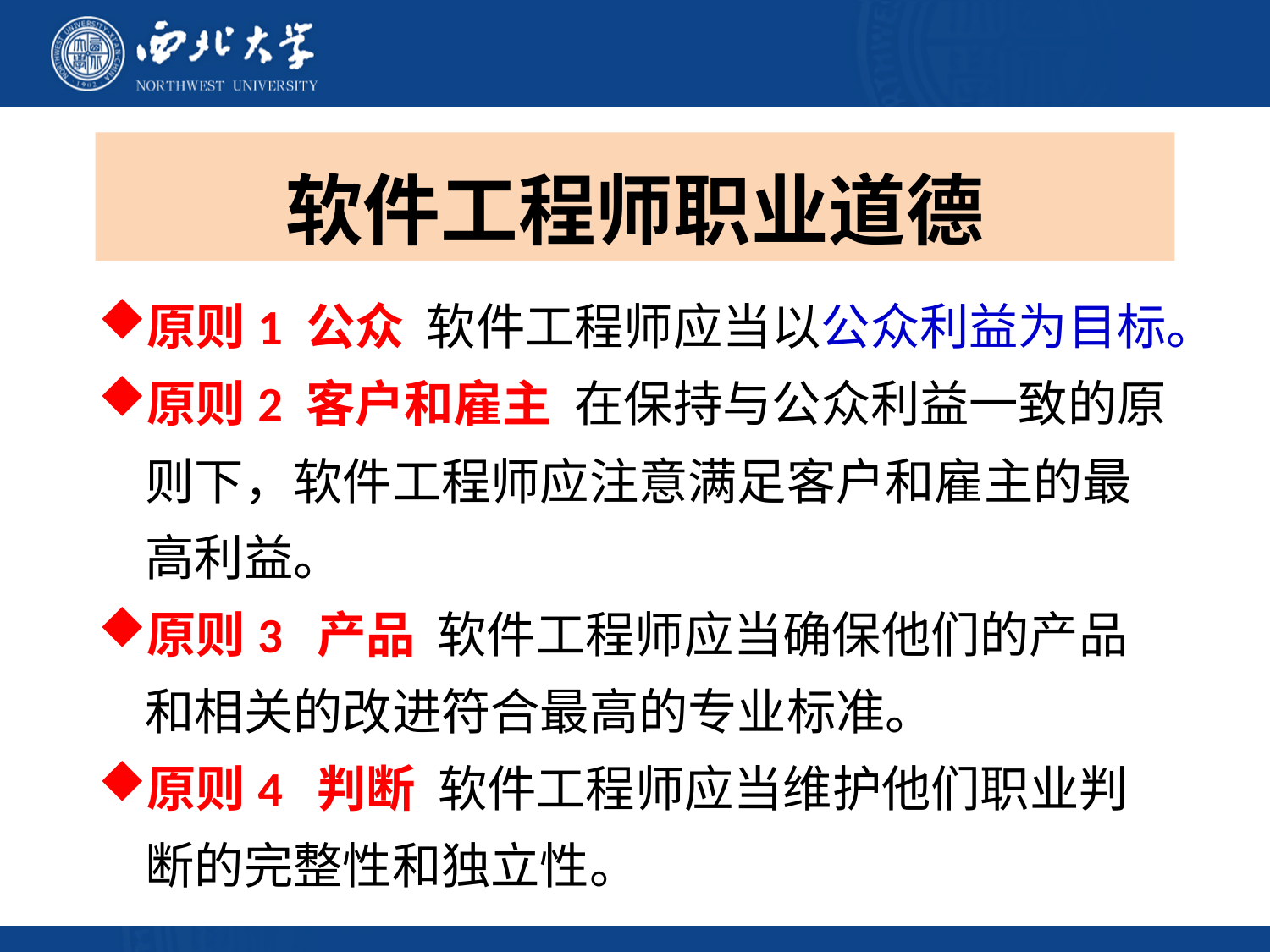

软件工程师职业道德
原则1 公众  软件工程师应当以公众利益为目标。
原则2 客户和雇主  在保持与公众利益一致的原则下，软件工程师应注意满足客户和雇主的最高利益。
原则3  产品  软件工程师应当确保他们的产品和相关的改进符合最高的专业标准。
原则4  判断  软件工程师应当维护他们职业判断的完整性和独立性。